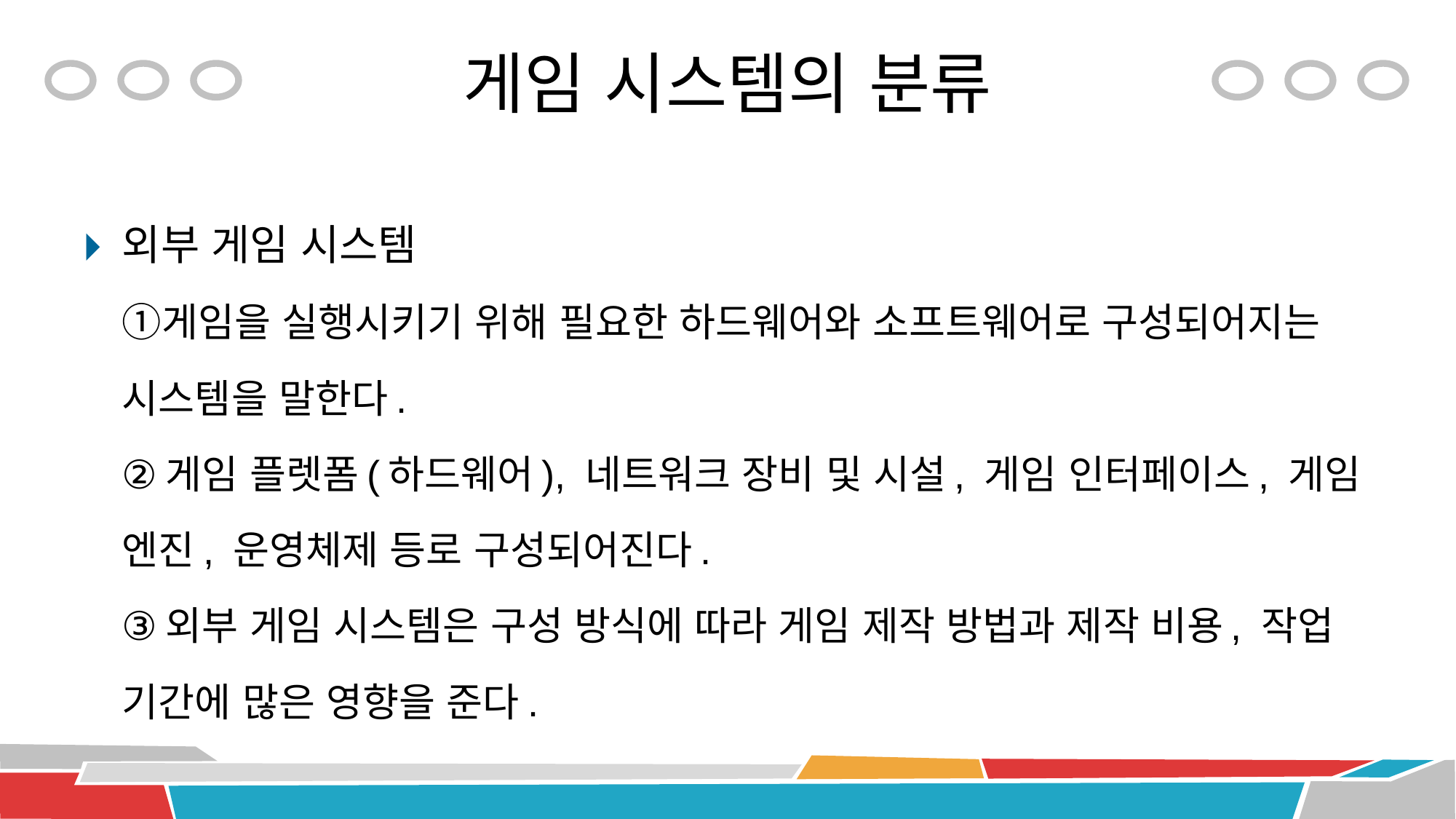

# 게임 시스템의 분류
외부 게임 시스템
①게임을 실행시키기 위해 필요한 하드웨어와 소프트웨어로 구성되어지는 시스템을 말한다.
②게임 플렛폼(하드웨어), 네트워크 장비 및 시설, 게임 인터페이스, 게임 엔진, 운영체제 등로 구성되어진다.
③외부 게임 시스템은 구성 방식에 따라 게임 제작 방법과 제작 비용, 작업 기간에 많은 영향을 준다.